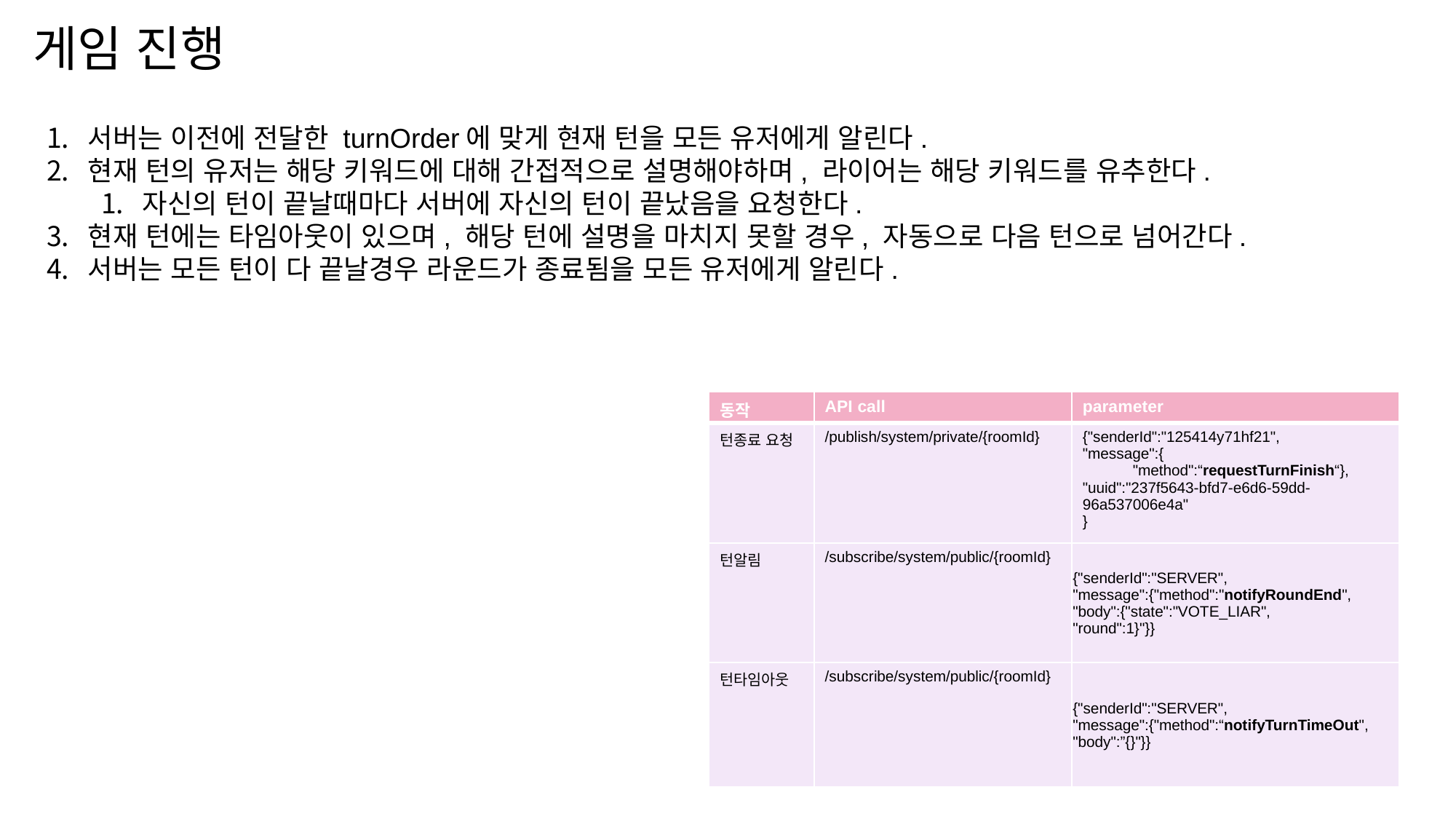

# 게임 진행
서버는 이전에 전달한 turnOrder에 맞게 현재 턴을 모든 유저에게 알린다.
현재 턴의 유저는 해당 키워드에 대해 간접적으로 설명해야하며, 라이어는 해당 키워드를 유추한다.
자신의 턴이 끝날때마다 서버에 자신의 턴이 끝났음을 요청한다.
현재 턴에는 타임아웃이 있으며, 해당 턴에 설명을 마치지 못할 경우, 자동으로 다음 턴으로 넘어간다.
서버는 모든 턴이 다 끝날경우 라운드가 종료됨을 모든 유저에게 알린다.

| 동작 | API call | parameter |
| --- | --- | --- |
| 턴종료 요청 | /publish/system/private/{roomId} | {"senderId":"125414y71hf21", "message":{ "method":“requestTurnFinish“}, "uuid":"237f5643-bfd7-e6d6-59dd-96a537006e4a" } |
| 턴알림 | /subscribe/system/public/{roomId} | {"senderId":"SERVER", "message":{"method":"notifyRoundEnd", "body":{"state":"VOTE\_LIAR", "round":1}"}} |
| 턴타임아웃 | /subscribe/system/public/{roomId} | {"senderId":"SERVER", "message":{"method":“notifyTurnTimeOut", "body":”{}"}} |